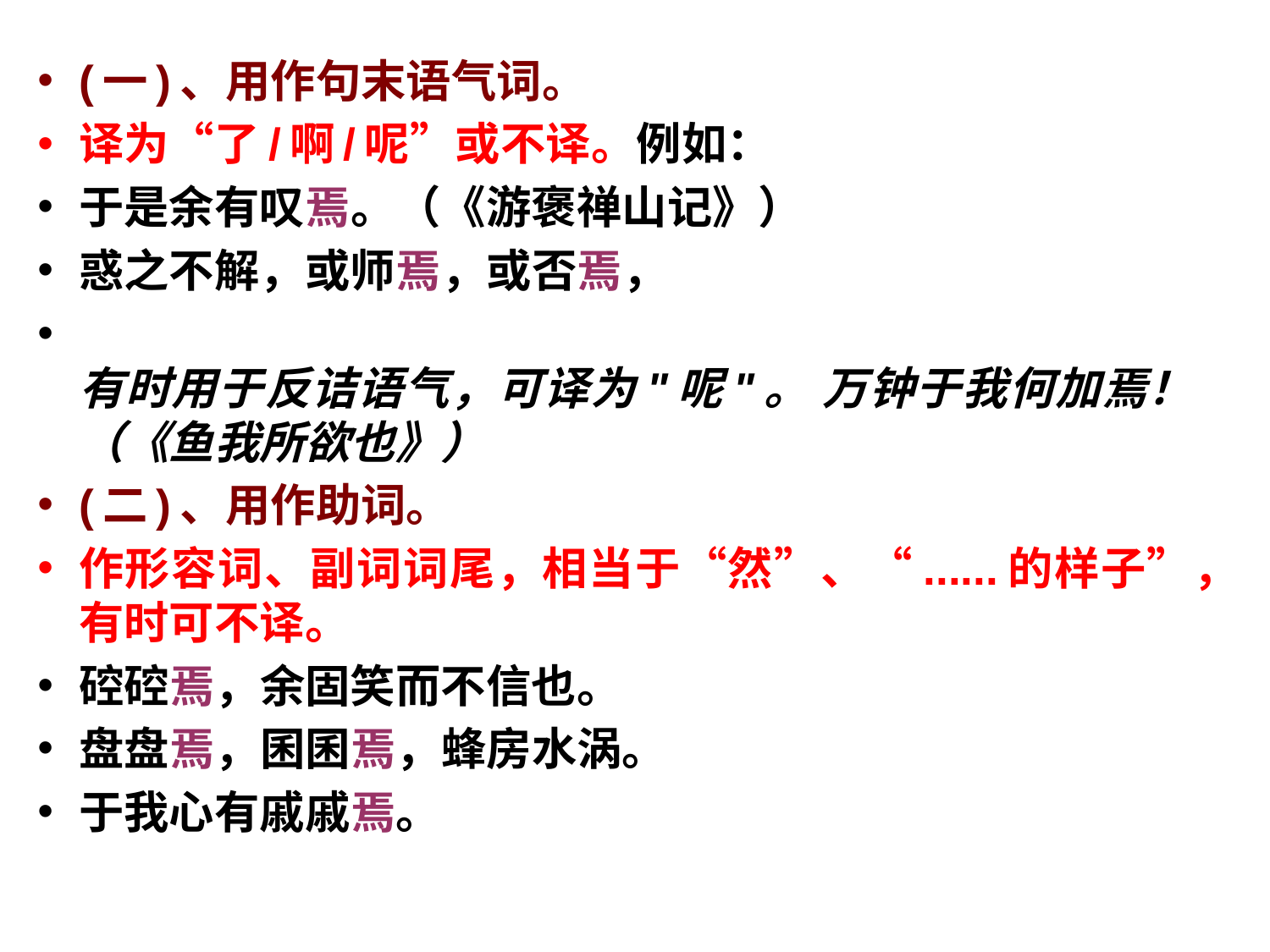

(一)、用作句末语气词。
译为“了/啊/呢”或不译。例如：
于是余有叹焉。（《游褒禅山记》）
惑之不解，或师焉，或否焉，
有时用于反诘语气，可译为"呢"。 万钟于我何加焉！（《鱼我所欲也》）
(二)、用作助词。
作形容词、副词词尾，相当于“然”、“......的样子”，有时可不译。
硿硿焉，余固笑而不信也。
盘盘焉，囷囷焉，蜂房水涡。
于我心有戚戚焉。